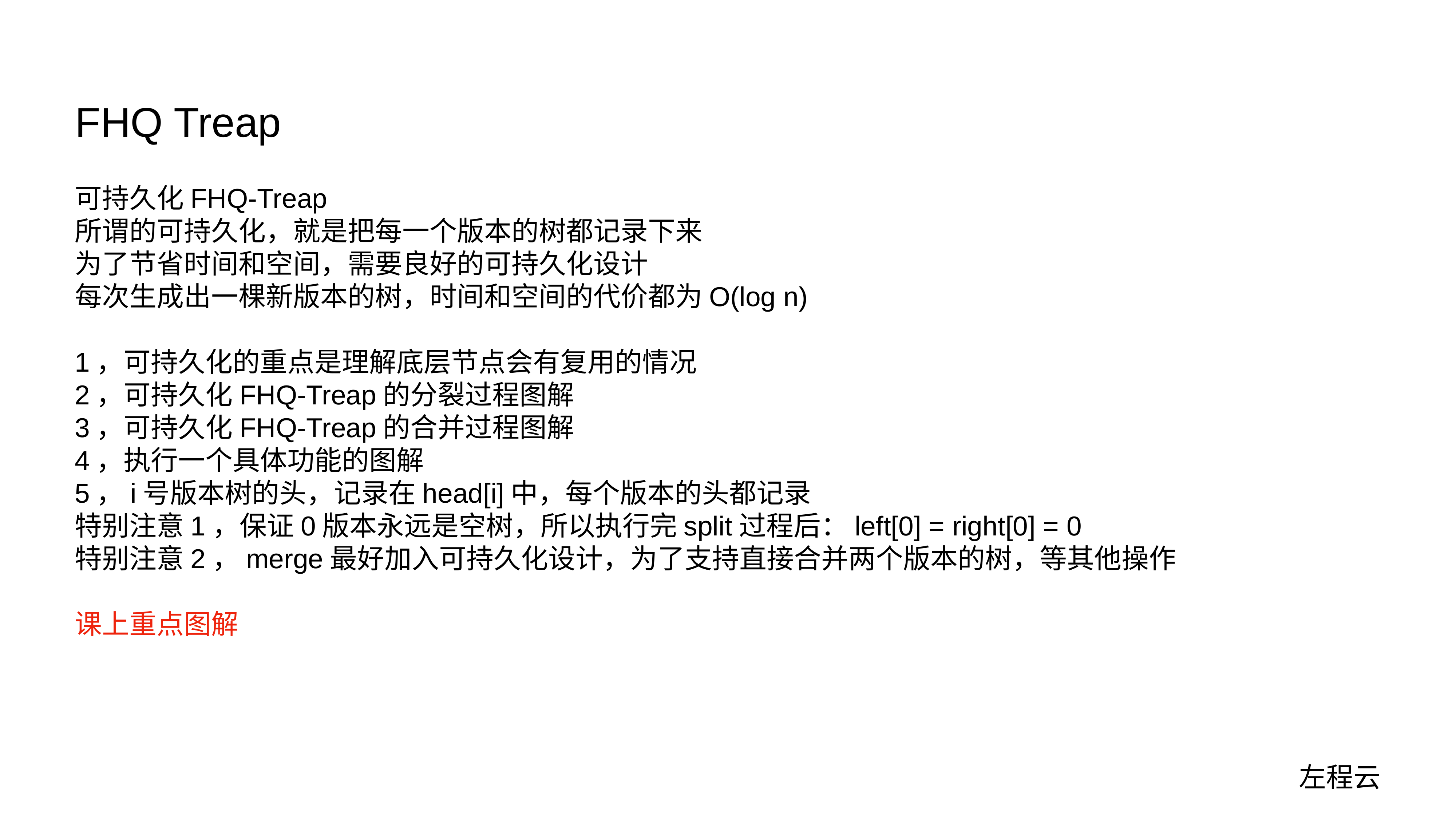

# FHQ Treap
可持久化FHQ-Treap
所谓的可持久化，就是把每一个版本的树都记录下来
为了节省时间和空间，需要良好的可持久化设计
每次生成出一棵新版本的树，时间和空间的代价都为O(log n)

1，可持久化的重点是理解底层节点会有复用的情况
2，可持久化FHQ-Treap的分裂过程图解
3，可持久化FHQ-Treap的合并过程图解
4，执行一个具体功能的图解
5，i号版本树的头，记录在head[i]中，每个版本的头都记录
特别注意1，保证0版本永远是空树，所以执行完split过程后：left[0] = right[0] = 0
特别注意2，merge最好加入可持久化设计，为了支持直接合并两个版本的树，等其他操作

课上重点图解
左程云